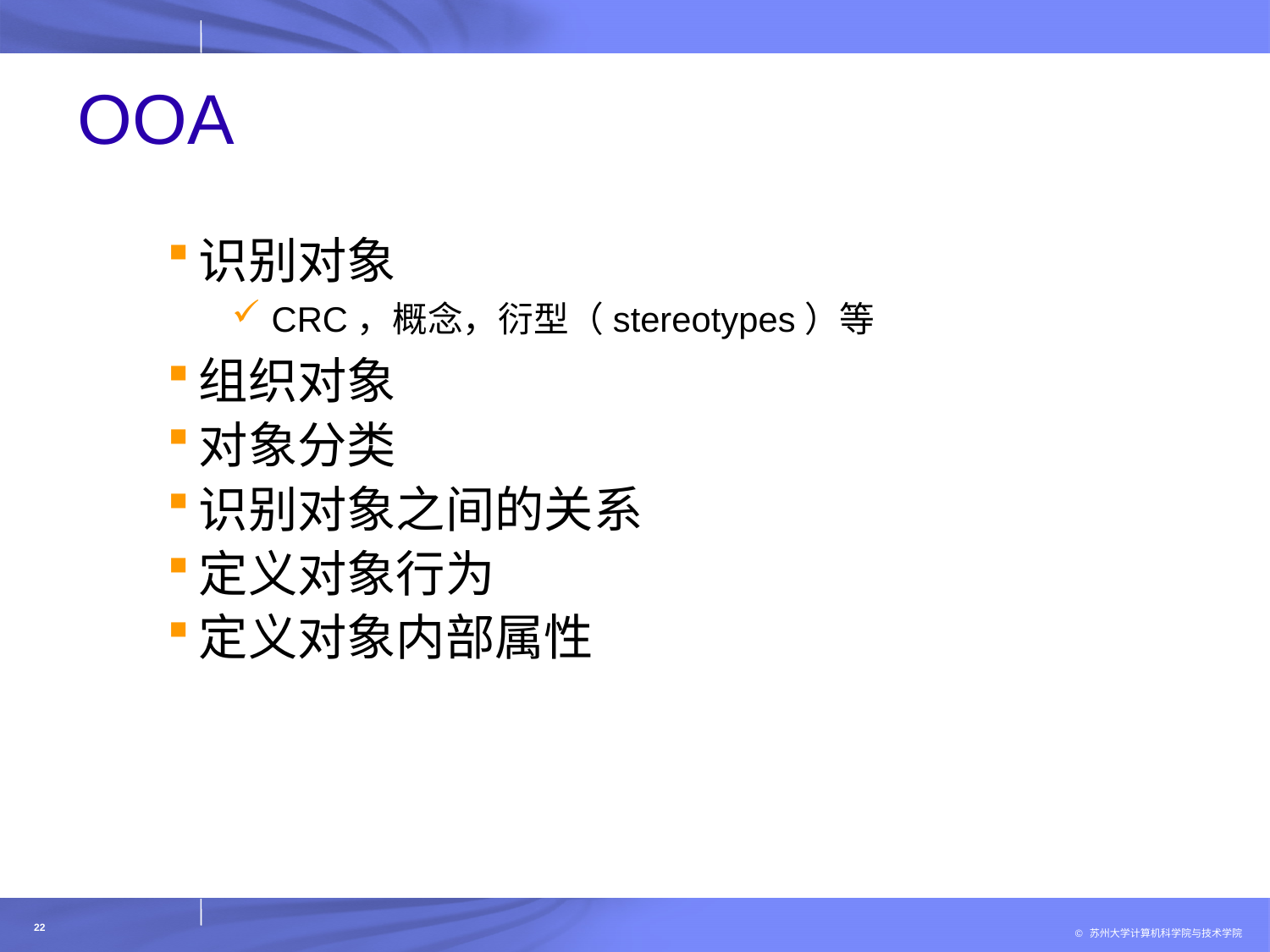

# OOA
识别对象
CRC，概念，衍型（stereotypes）等
组织对象
对象分类
识别对象之间的关系
定义对象行为
定义对象内部属性
22